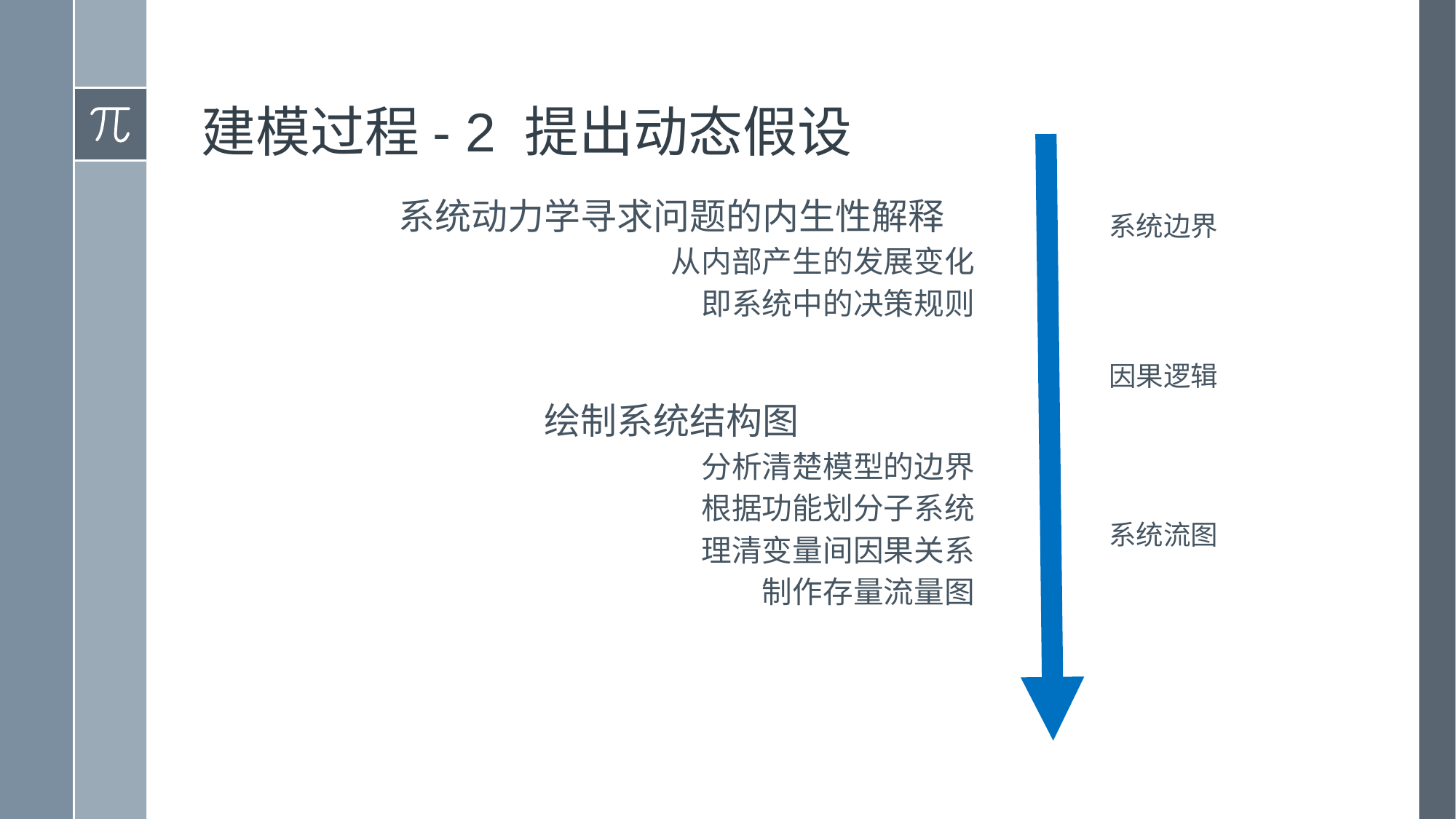

# 建模过程- 2 提出动态假设
系统动力学寻求问题的内生性解释
从内部产生的发展变化
即系统中的决策规则

绘制系统结构图
分析清楚模型的边界
根据功能划分子系统
理清变量间因果关系
制作存量流量图
系统边界
因果逻辑
系统流图